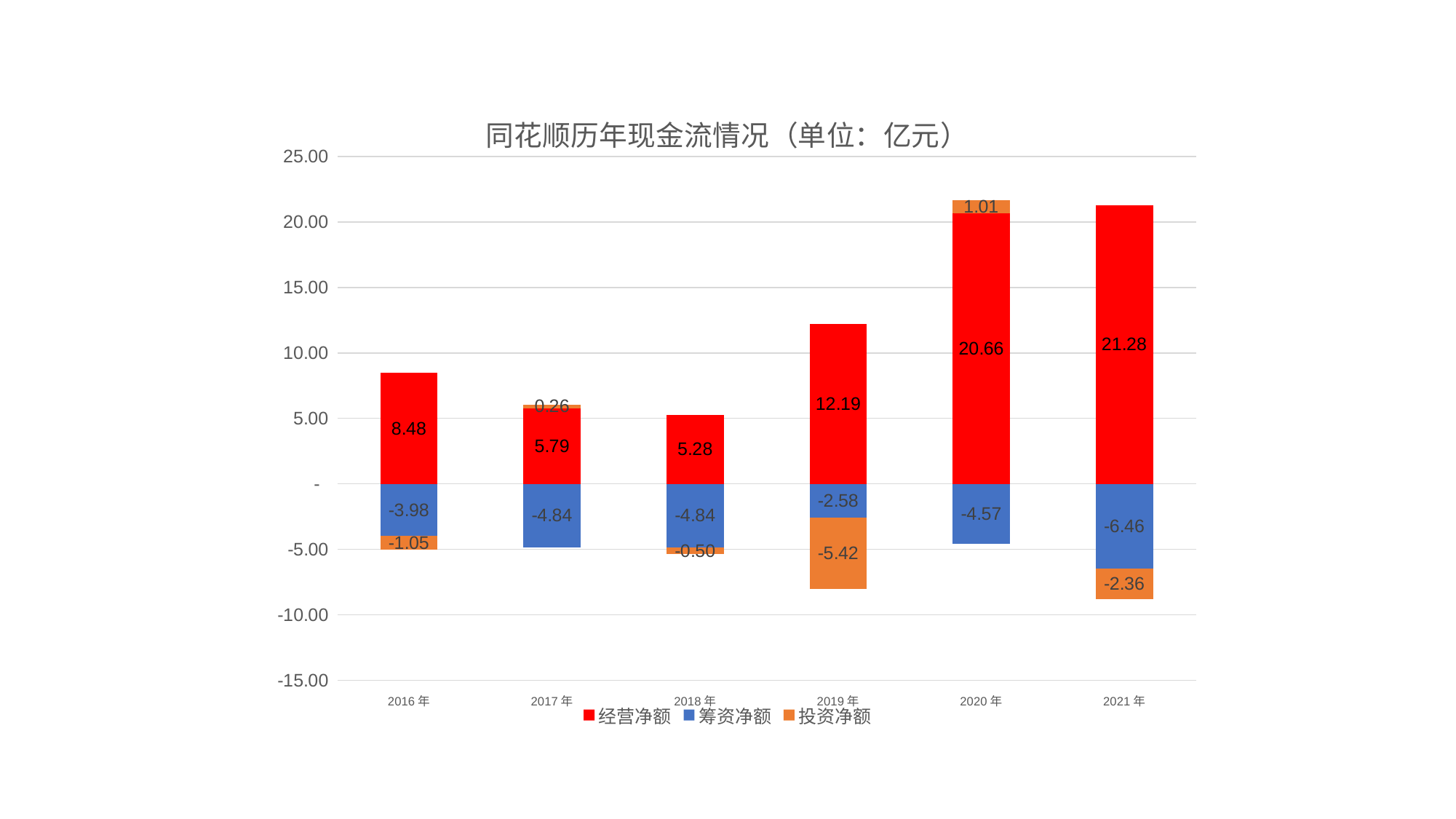

### Chart: 同花顺历年现金流情况（单位：亿元）

| Category | 经营净额 | 筹资净额 | 投资净额 |
|---|---|---|---|
| 2016年 | 8.48 | -3.98 | -1.05 |
| 2017年 | 5.79 | -4.84 | 0.26 |
| 2018年 | 5.28 | -4.84 | -0.5 |
| 2019年 | 12.19 | -2.58 | -5.42 |
| 2020年 | 20.66 | -4.57 | 1.01 |
| 2021年 | 21.28 | -6.46 | -2.36 |